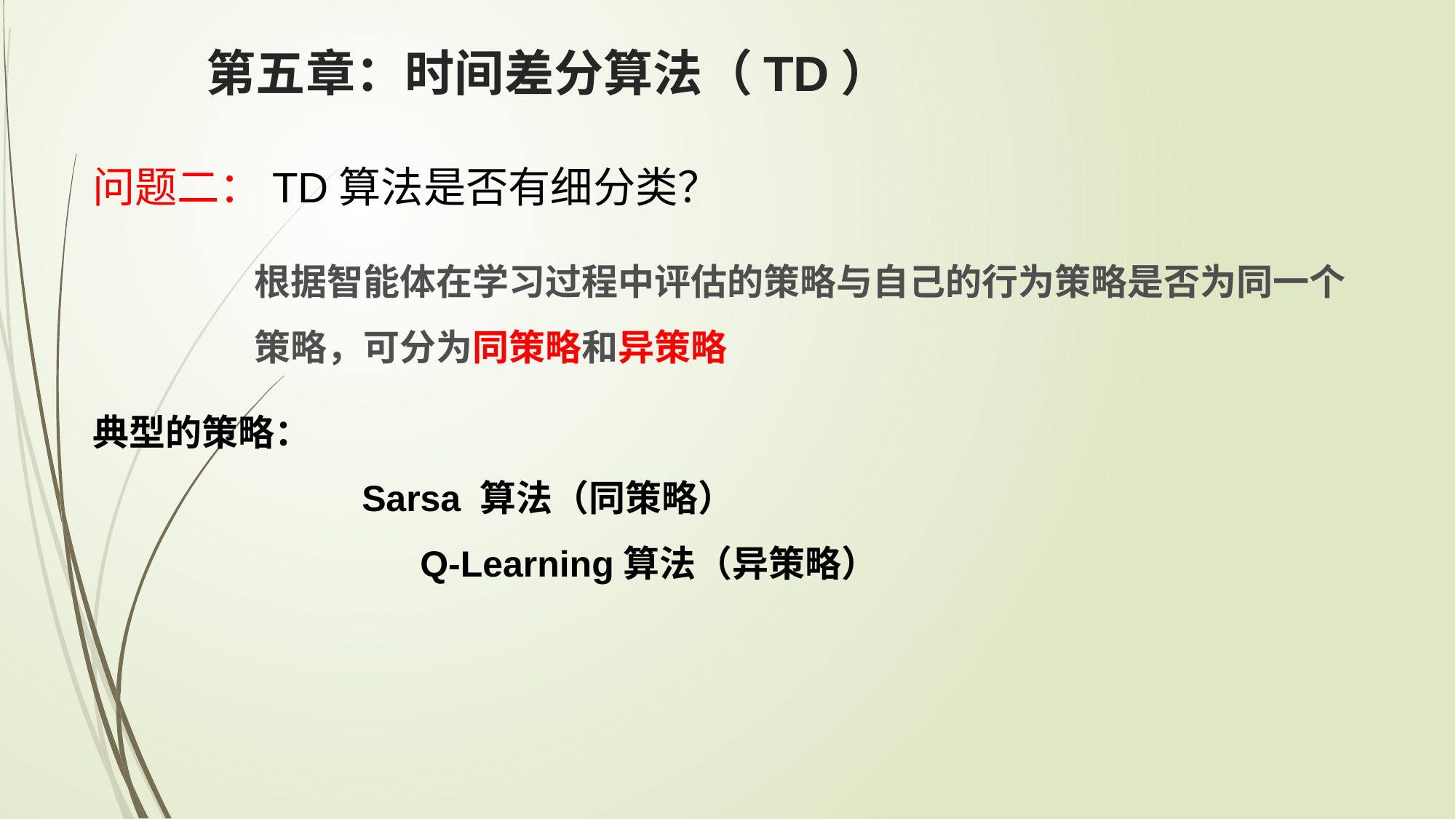

第五章：时间差分算法（TD）
问题二：TD算法是否有细分类？
根据智能体在学习过程中评估的策略与自己的行为策略是否为同一个策略，可分为同策略和异策略
典型的策略：
 		     Sarsa 算法（同策略）
			Q-Learning算法（异策略）